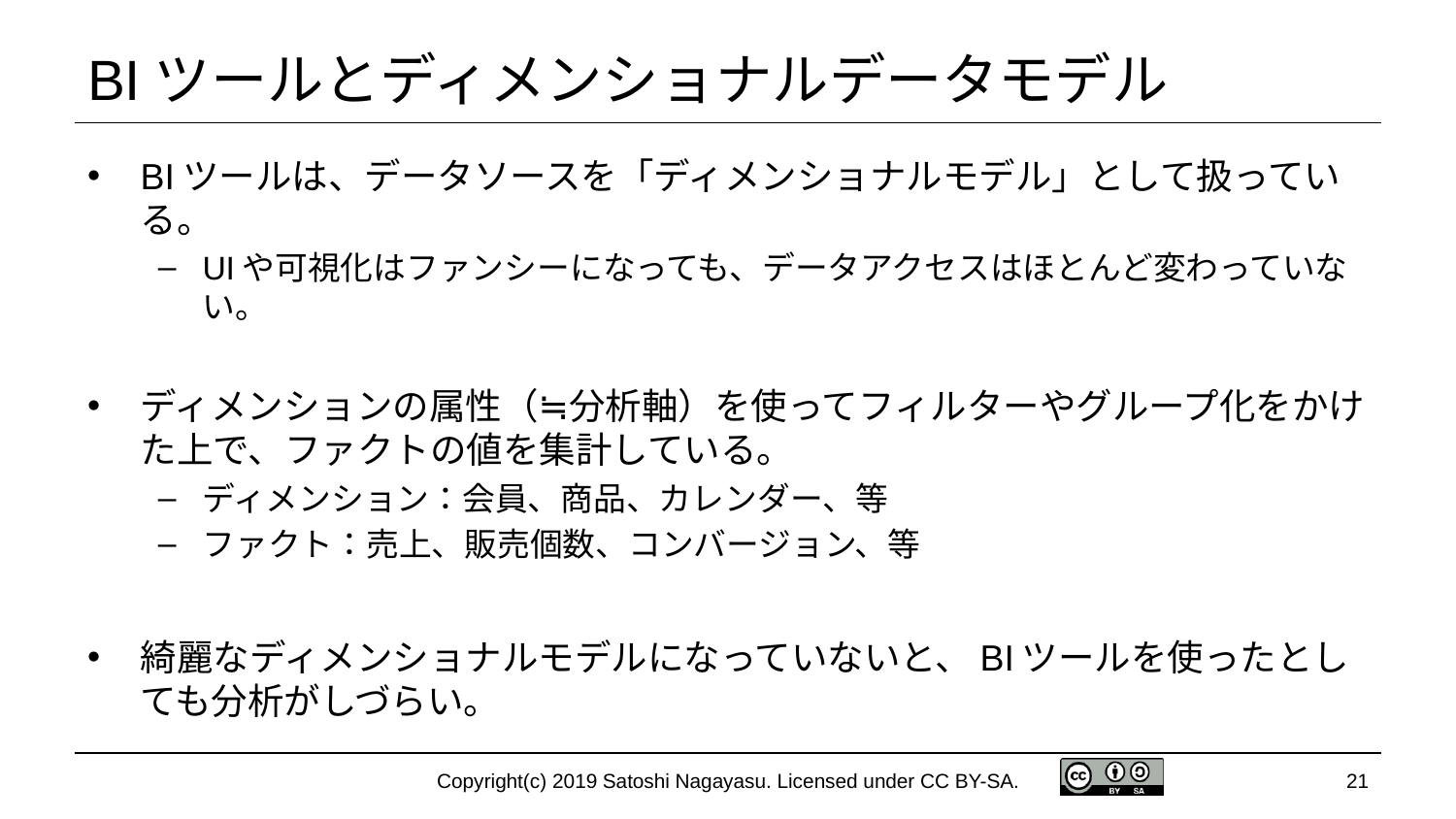

# BIツールとディメンショナルデータモデル
BIツールは、データソースを「ディメンショナルモデル」として扱っている。
UIや可視化はファンシーになっても、データアクセスはほとんど変わっていない。

ディメンションの属性（≒分析軸）を使ってフィルターやグループ化をかけた上で、ファクトの値を集計している。
ディメンション：会員、商品、カレンダー、等
ファクト：売上、販売個数、コンバージョン、等

綺麗なディメンショナルモデルになっていないと、BIツールを使ったとしても分析がしづらい。
Copyright(c) 2019 Satoshi Nagayasu. Licensed under CC BY-SA.
21